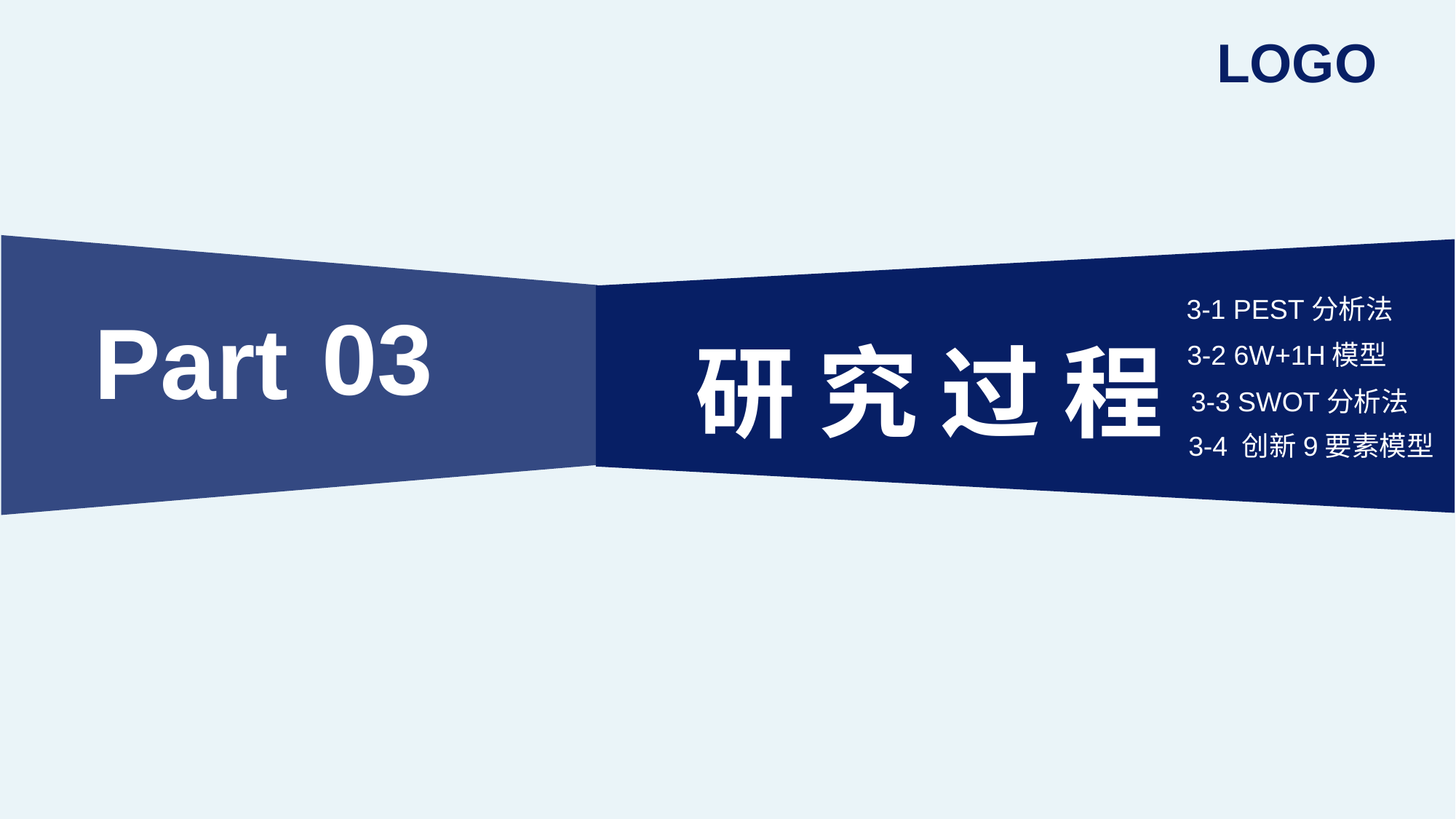

LOGO
3-1 PEST分析法
3-2 6W+1H模型
3-3 SWOT分析法
3-4 创新9要素模型
03
Part
研 究 过 程